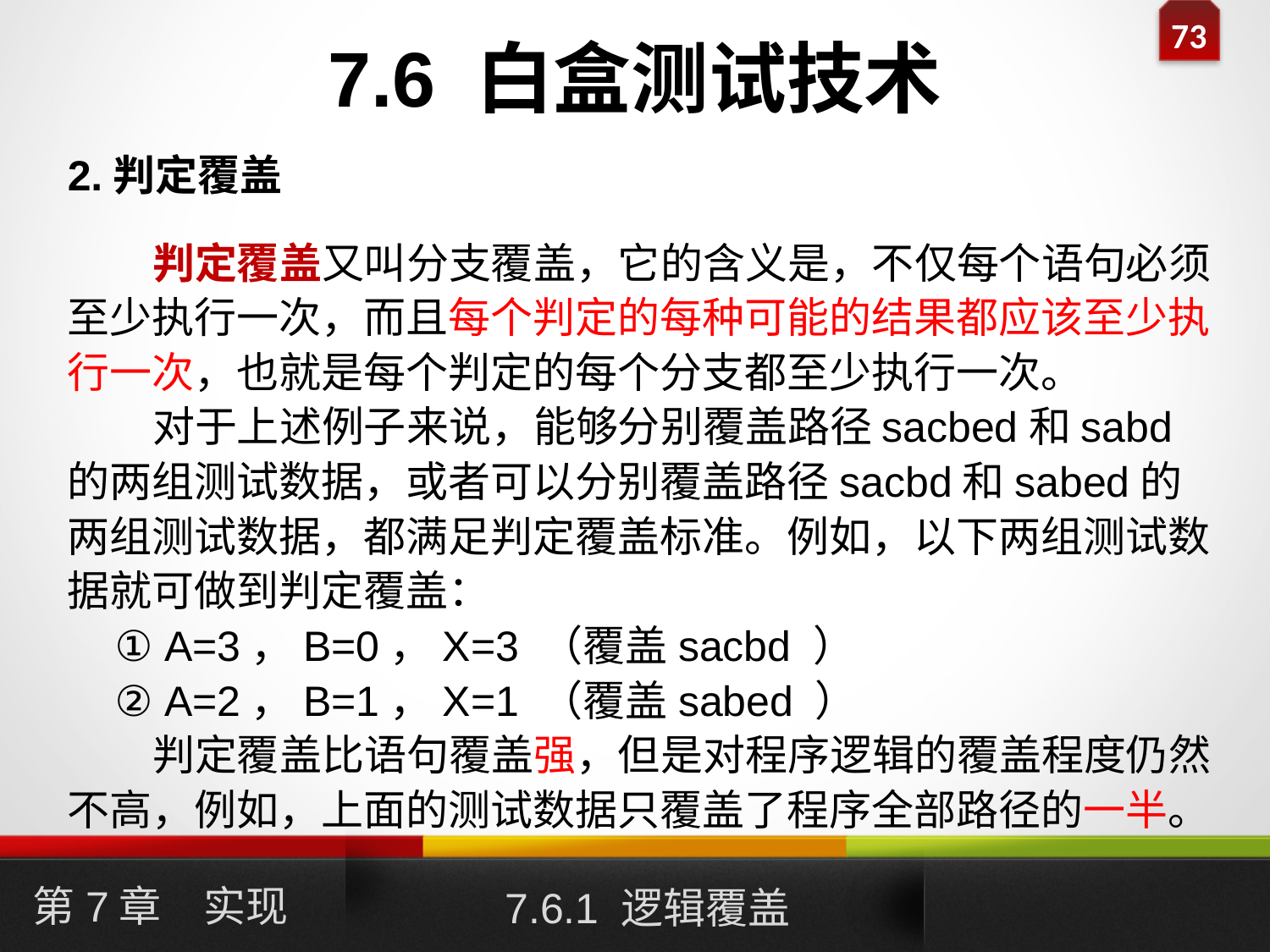

# 7.6 白盒测试技术
2.判定覆盖
判定覆盖又叫分支覆盖，它的含义是，不仅每个语句必须至少执行一次，而且每个判定的每种可能的结果都应该至少执行一次，也就是每个判定的每个分支都至少执行一次。
对于上述例子来说，能够分别覆盖路径sacbed和sabd的两组测试数据，或者可以分别覆盖路径sacbd和sabed的两组测试数据，都满足判定覆盖标准。例如，以下两组测试数据就可做到判定覆盖：
    ① A=3，B=0，X=3 （覆盖sacbd ）
    ② A=2，B=1，X=1 （覆盖sabed ）
判定覆盖比语句覆盖强，但是对程序逻辑的覆盖程度仍然不高，例如，上面的测试数据只覆盖了程序全部路径的一半。
第7章　实现
7.6.1 逻辑覆盖